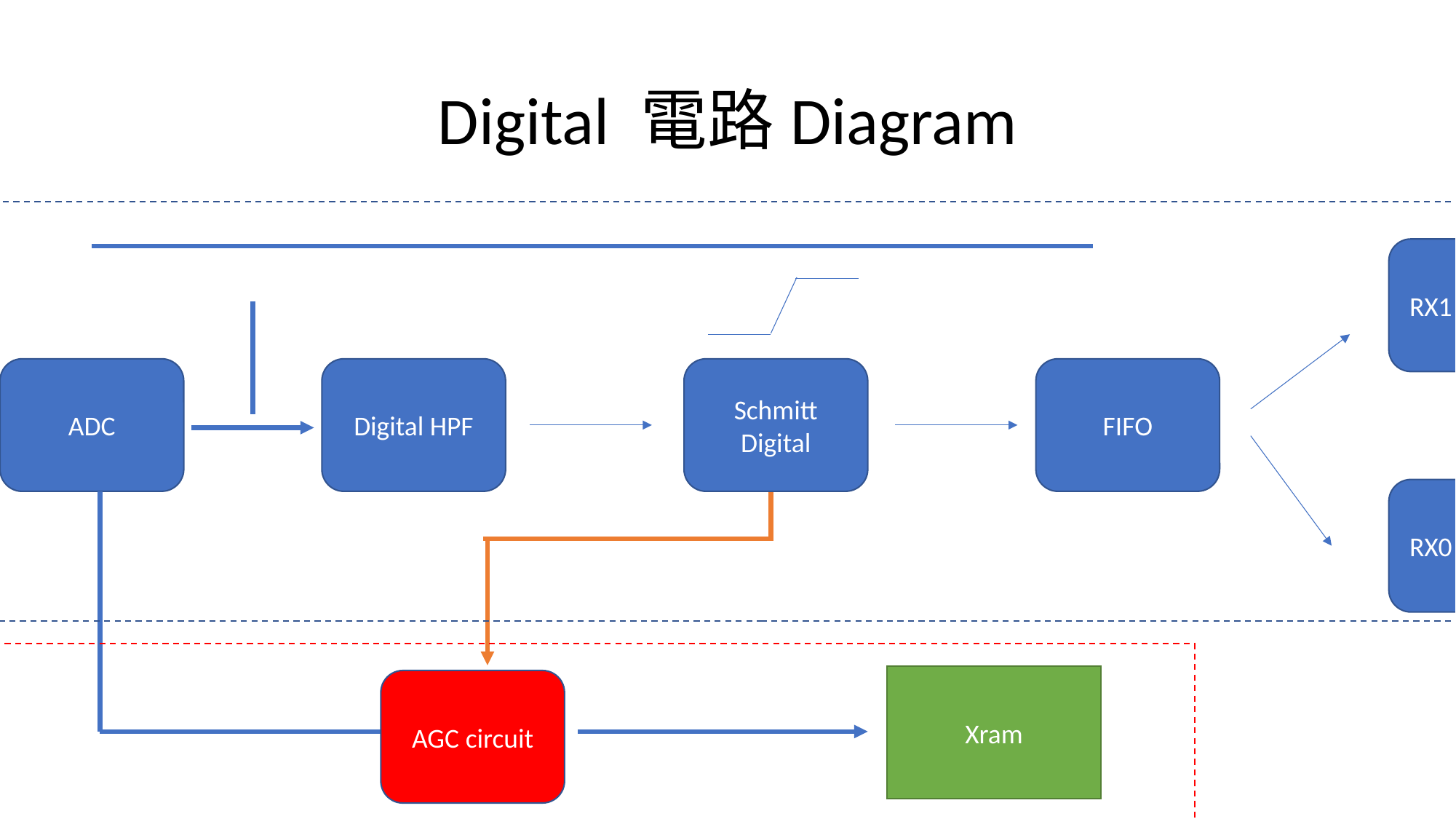

# Digital 電路Diagram

RX1 Decoder
ADC
Digital HPF
Schmitt Digital
FIFO
RX Decode
RX0 Decoder

Xram
AGC circuit
AGC